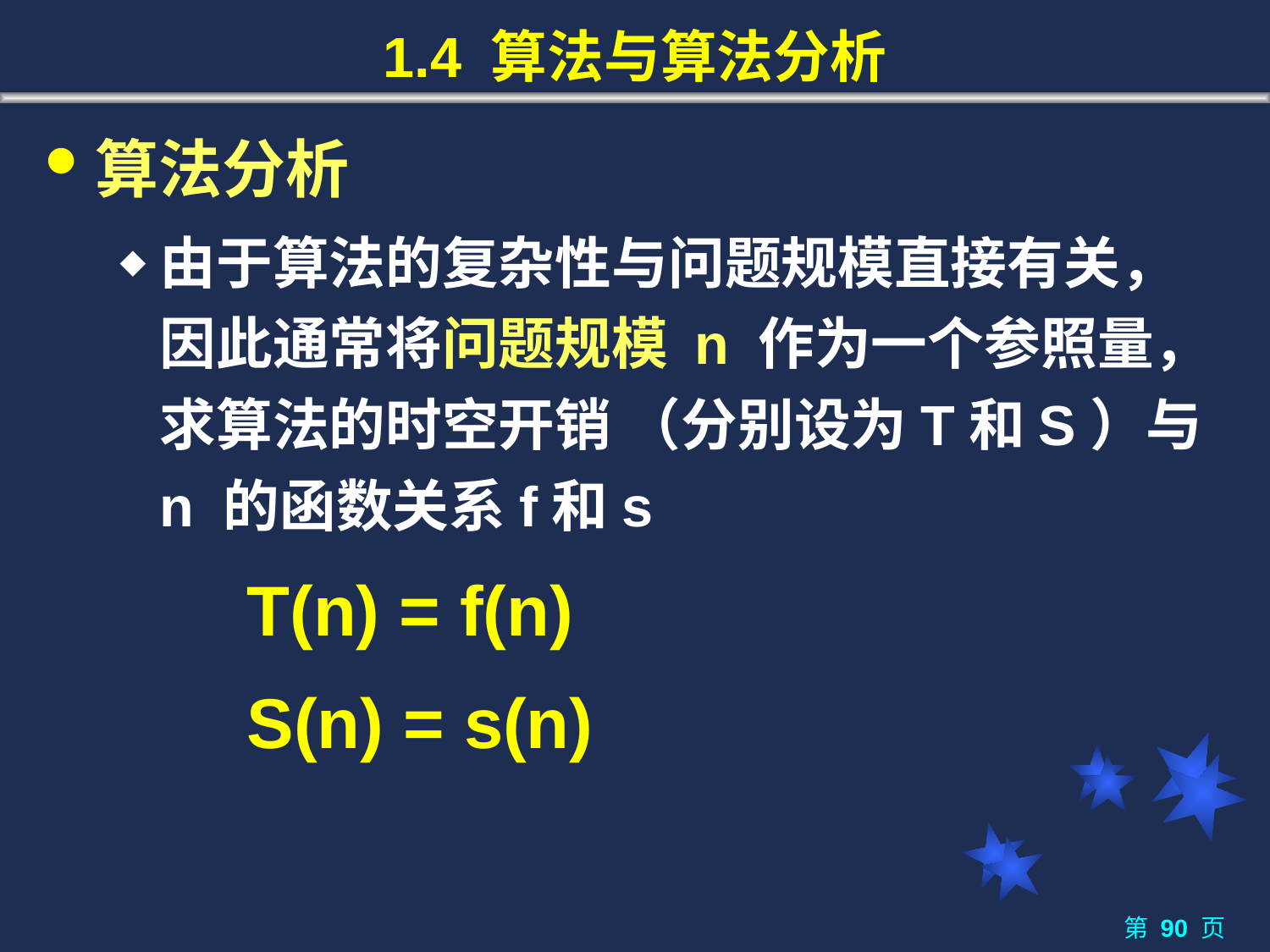

# 1.4 算法与算法分析
算法分析
由于算法的复杂性与问题规模直接有关，因此通常将问题规模 n 作为一个参照量，求算法的时空开销 （分别设为T和S）与 n 的函数关系f和s
T(n) = f(n)
S(n) = s(n)

第 90 页